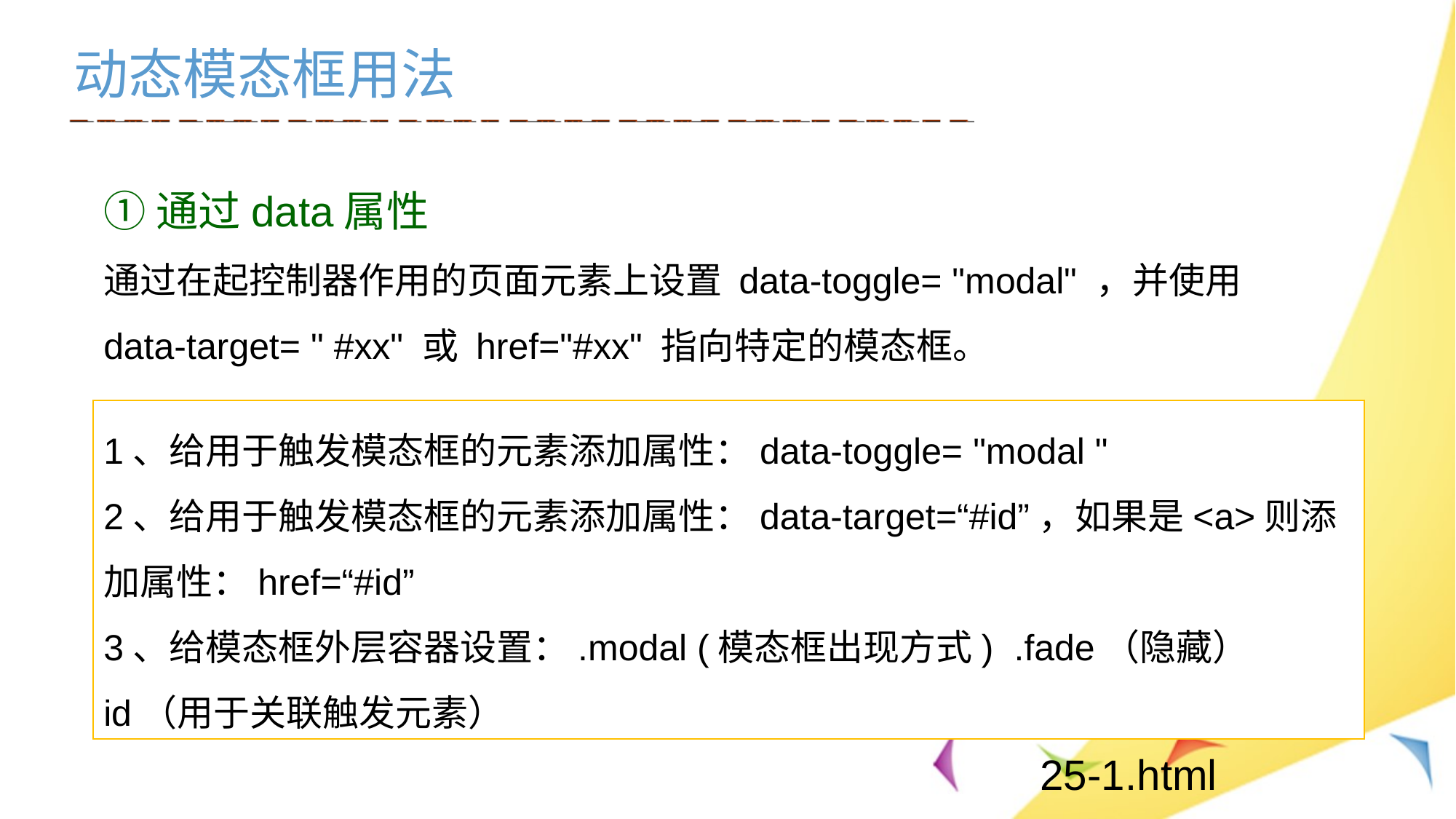

动态模态框用法
①通过data属性
通过在起控制器作用的页面元素上设置 data-toggle= "modal" ，并使用data-target= " #xx" 或 href="#xx" 指向特定的模态框。
1、给用于触发模态框的元素添加属性：data-toggle= "modal "
2、给用于触发模态框的元素添加属性：data-target=“#id”，如果是<a>则添加属性：href=“#id”
3、给模态框外层容器设置：.modal (模态框出现方式)  .fade（隐藏）   id（用于关联触发元素）
25-1.html